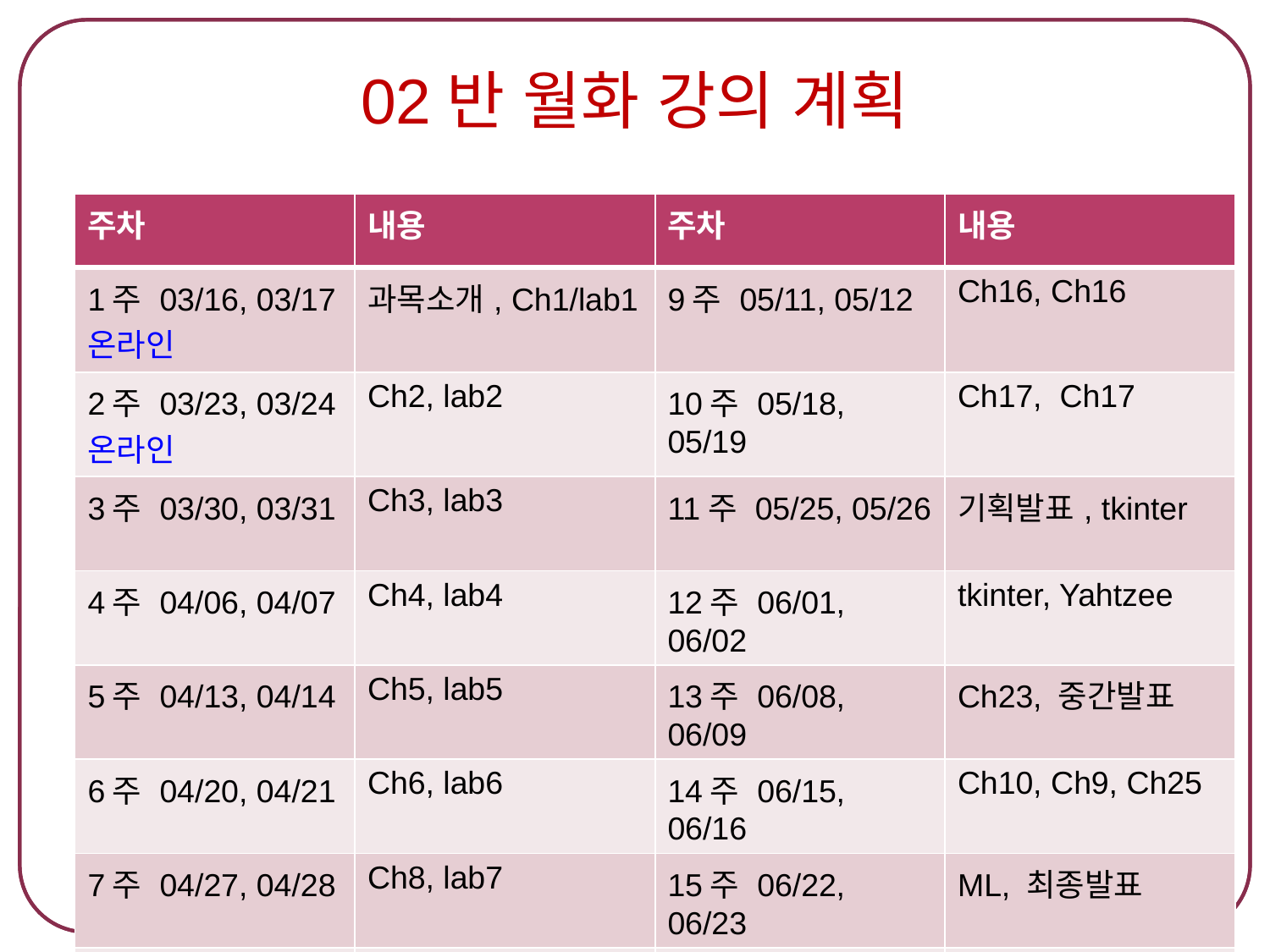

# 02반 월화 강의 계획
| 주차 | 내용 | 주차 | 내용 |
| --- | --- | --- | --- |
| 1주 03/16, 03/17온라인 | 과목소개, Ch1/lab1 | 9주 05/11, 05/12 | Ch16, Ch16 |
| 2주 03/23, 03/24온라인 | Ch2, lab2 | 10주 05/18, 05/19 | Ch17, Ch17 |
| 3주 03/30, 03/31 | Ch3, lab3 | 11주 05/25, 05/26 | 기획발표, tkinter |
| 4주 04/06, 04/07 | Ch4, lab4 | 12주 06/01, 06/02 | tkinter, Yahtzee |
| 5주 04/13, 04/14 | Ch5, lab5 | 13주 06/08, 06/09 | Ch23, 중간발표 |
| 6주 04/20, 04/21 | Ch6, lab6 | 14주 06/15, 06/16 | Ch10, Ch9, Ch25 |
| 7주 04/27, 04/28 | Ch8, lab7 | 15주 06/22, 06/23 | ML, 최종발표 |
| 8주 05/04, 05/05 | lab8, 중간고사 |  |  |
5